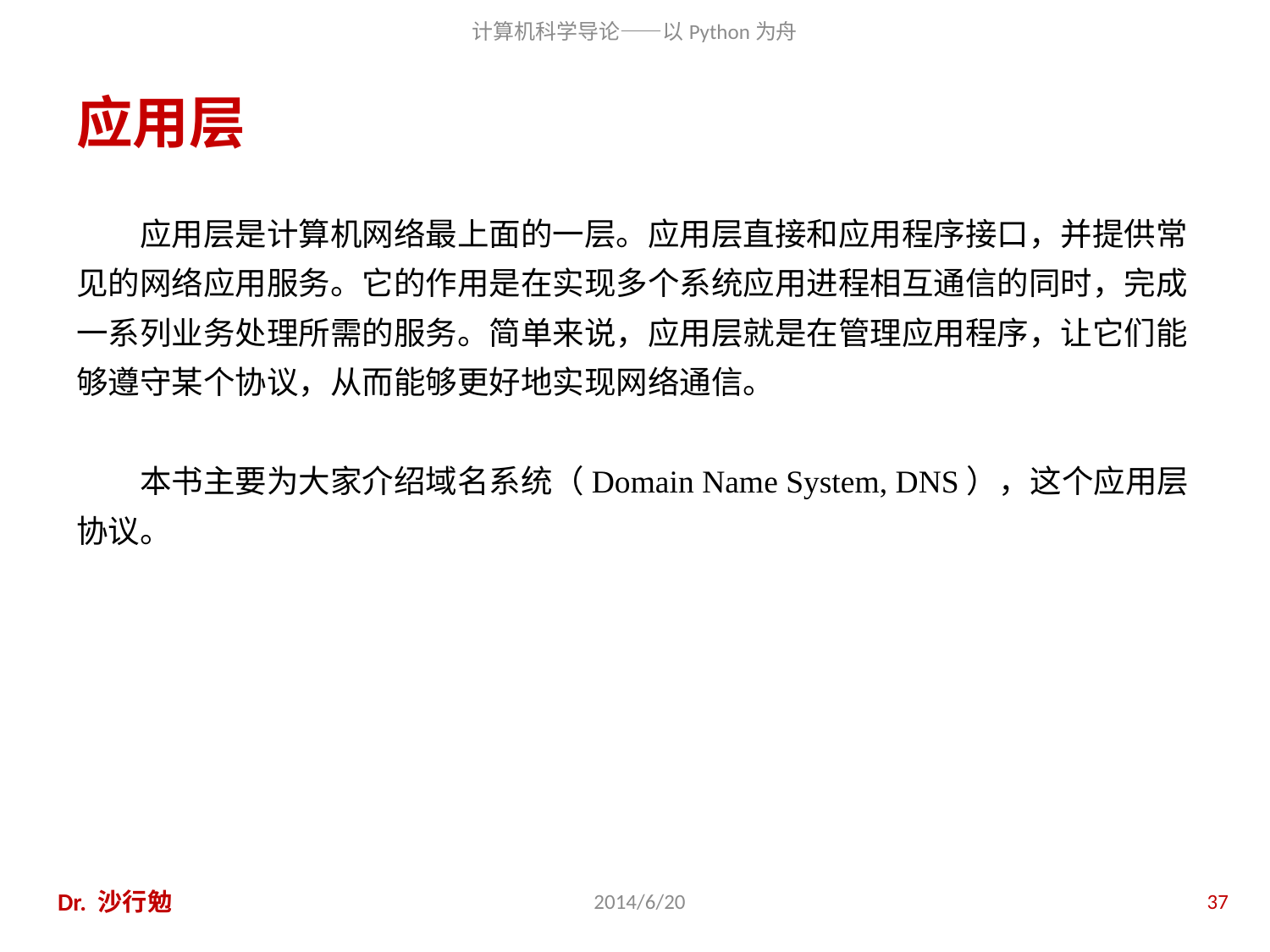

# 应用层
应用层是计算机网络最上面的一层。应用层直接和应用程序接口，并提供常见的网络应用服务。它的作用是在实现多个系统应用进程相互通信的同时，完成一系列业务处理所需的服务。简单来说，应用层就是在管理应用程序，让它们能够遵守某个协议，从而能够更好地实现网络通信。

本书主要为大家介绍域名系统（Domain Name System, DNS），这个应用层协议。

Dr. 沙行勉
2014/6/20
37